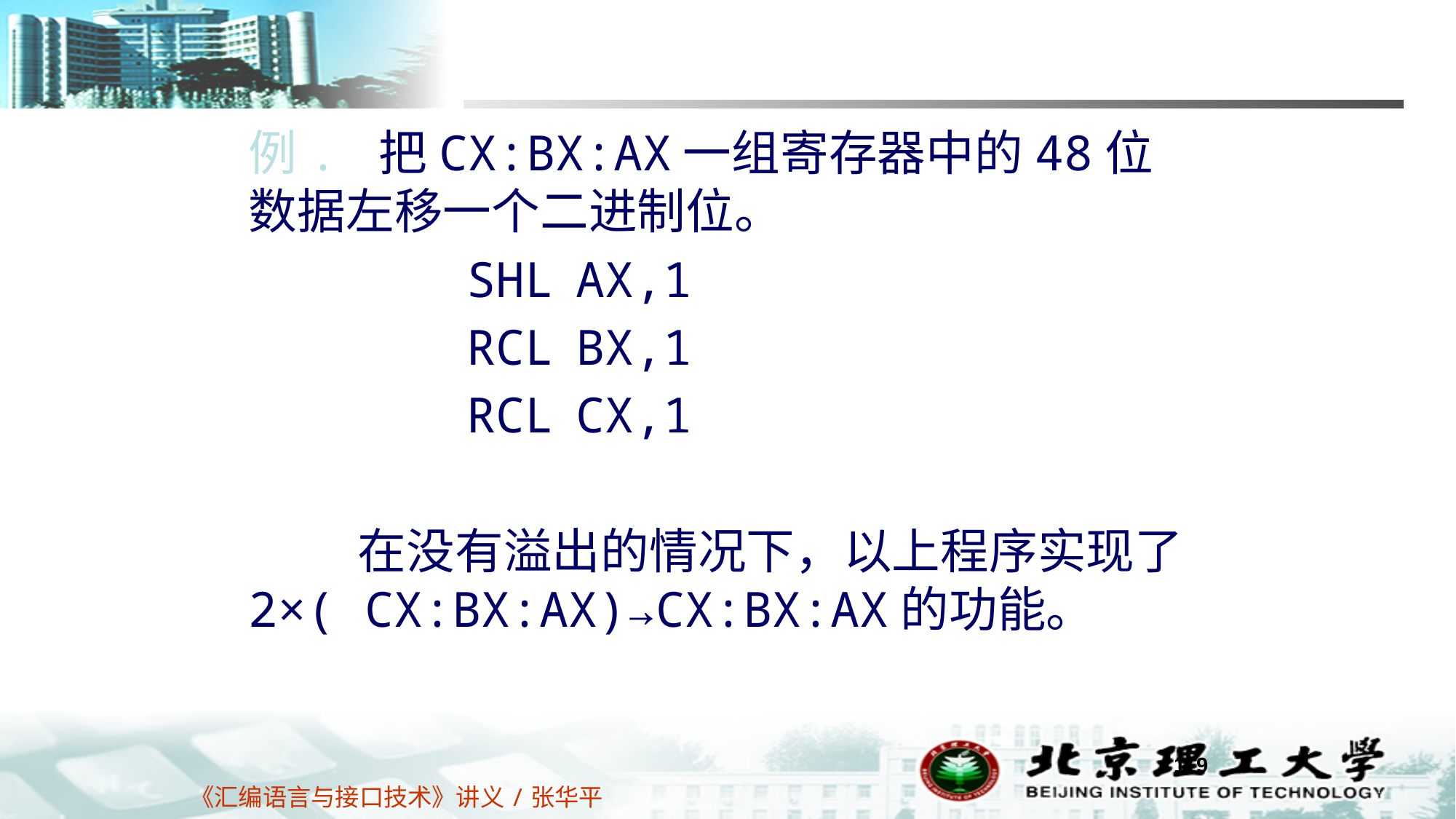

例. 把CX:BX:AX一组寄存器中的48位数据左移一个二进制位。
		SHL	AX,1
		RCL	BX,1
		RCL	CX,1

	在没有溢出的情况下，以上程序实现了2×( CX:BX:AX)→CX:BX:AX的功能。
119